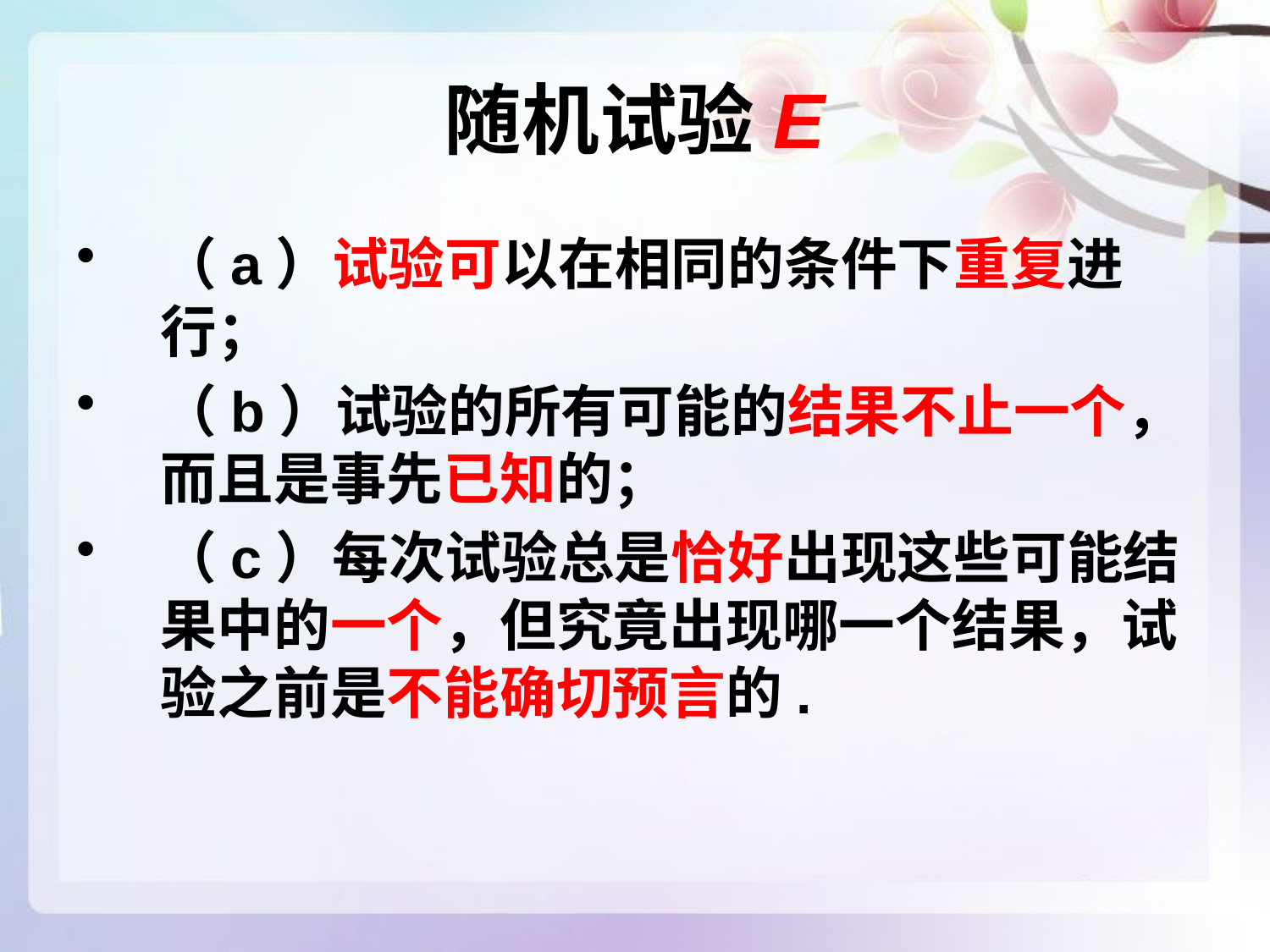

# 随机试验E
（a）试验可以在相同的条件下重复进行；
（b）试验的所有可能的结果不止一个，而且是事先已知的；
（c）每次试验总是恰好出现这些可能结果中的一个，但究竟出现哪一个结果，试验之前是不能确切预言的.